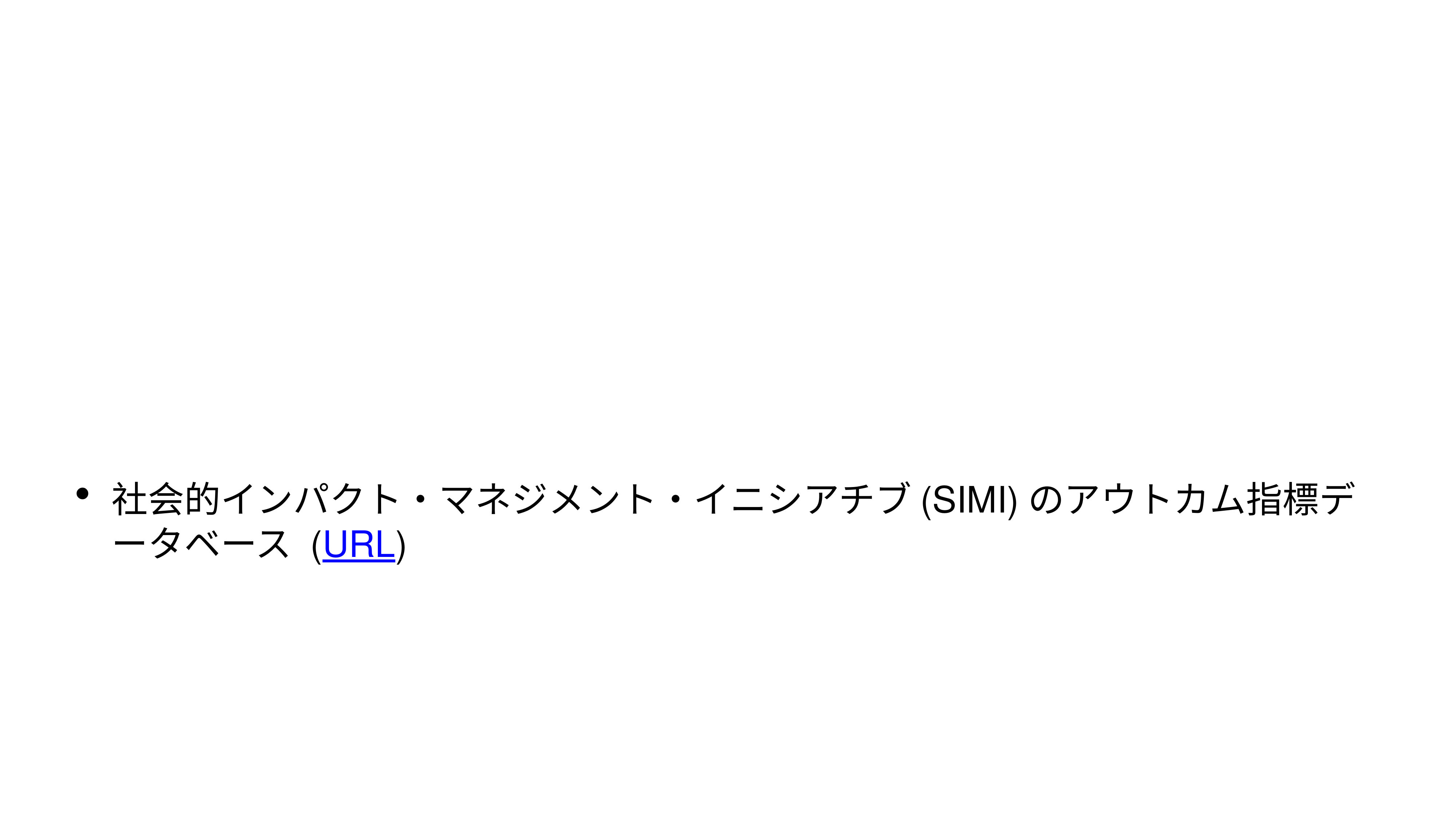

#

社会的インパクト・マネジメント・イニシアチブ(SIMI)のアウトカム指標データベース (URL)